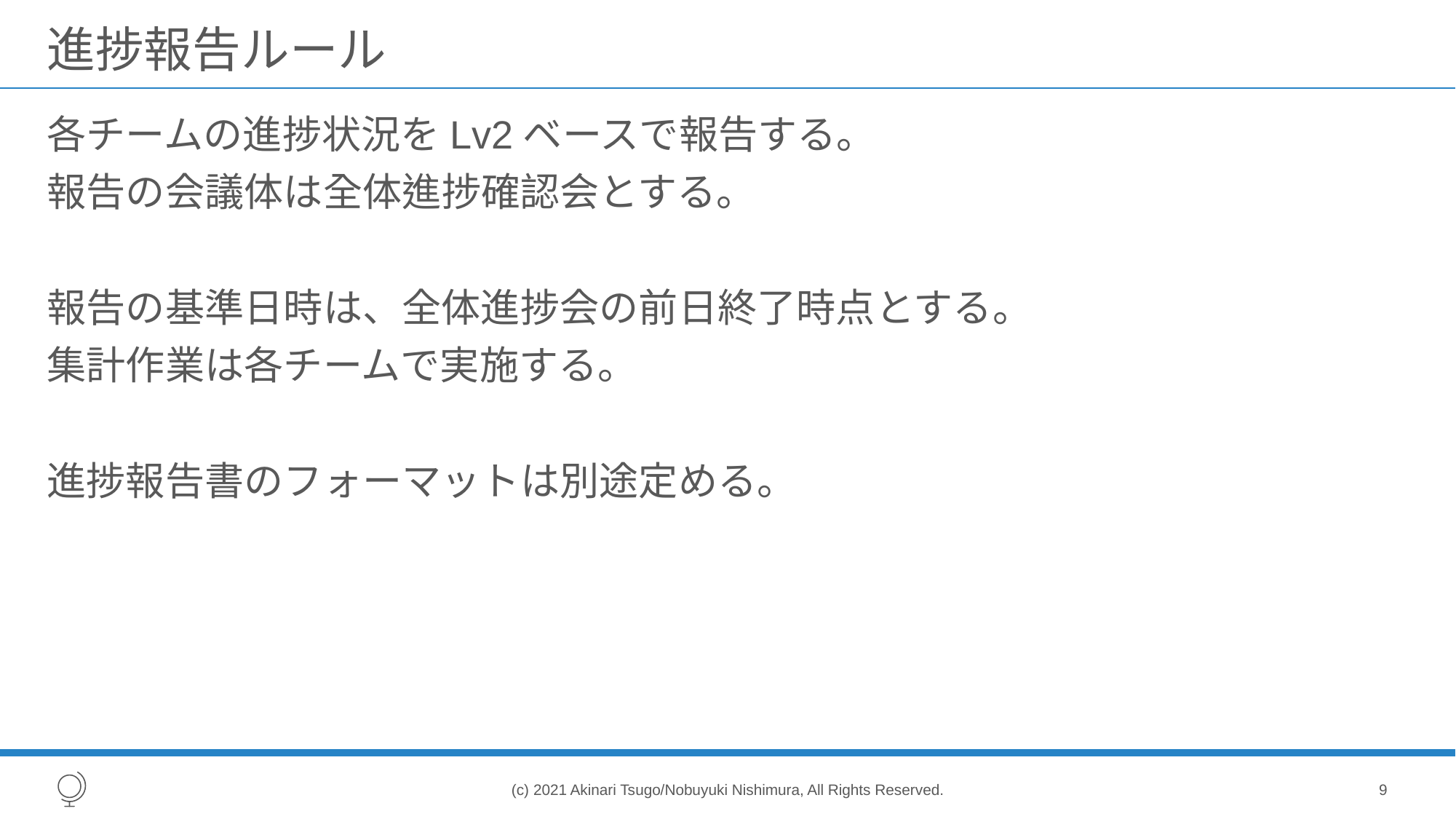

# 進捗報告ルール
各チームの進捗状況をLv2ベースで報告する。
報告の会議体は全体進捗確認会とする。

報告の基準日時は、全体進捗会の前日終了時点とする。
集計作業は各チームで実施する。

進捗報告書のフォーマットは別途定める。